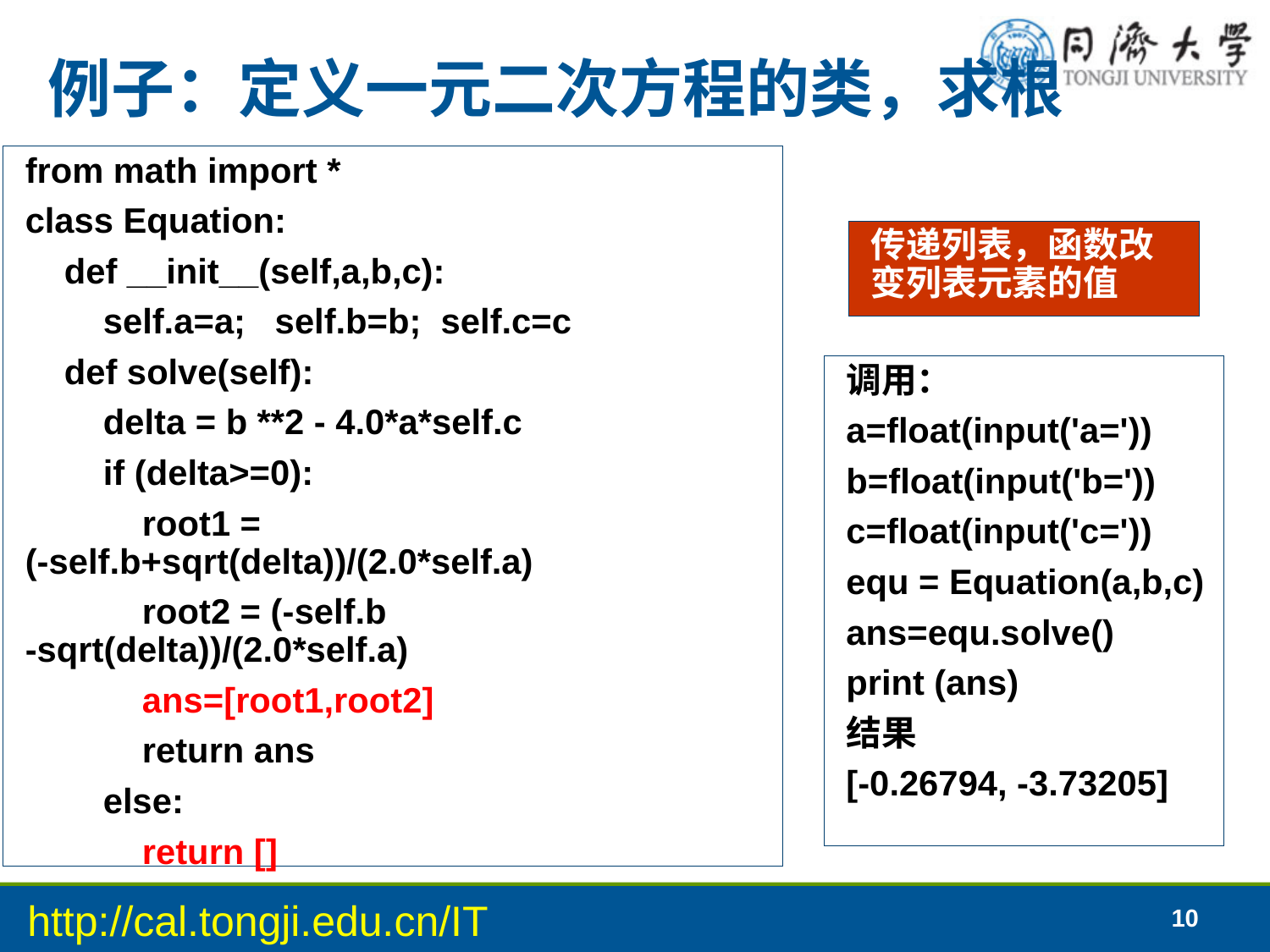

# 例子：定义一元二次方程的类，求根
from math import *
class Equation:
    def __init__(self,a,b,c):
        self.a=a;   self.b=b;  self.c=c
    def solve(self):
        delta = b **2 - 4.0*a*self.c
        if (delta>=0):
            root1 = (-self.b+sqrt(delta))/(2.0*self.a)
            root2 = (-self.b -sqrt(delta))/(2.0*self.a)
            ans=[root1,root2]
            return ans
        else:
            return []
传递列表，函数改变列表元素的值
调用：
a=float(input('a='))
b=float(input('b='))
c=float(input('c='))
equ = Equation(a,b,c)
ans=equ.solve()
print (ans)
结果
[-0.26794, -3.73205]